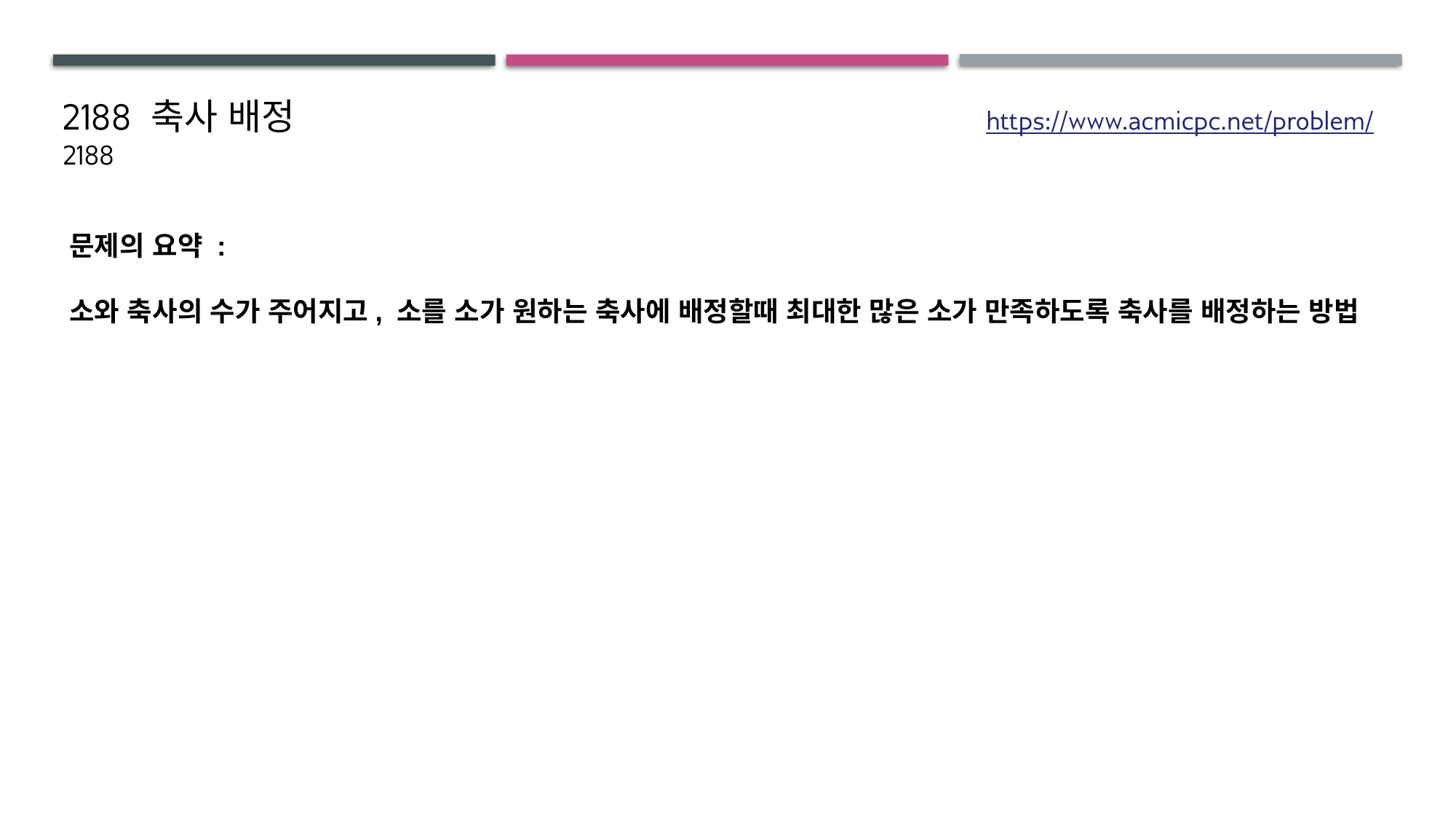

2188 축사 배정                                                                   https://www.acmicpc.net/problem/2188

문제의 요약 :

소와 축사의 수가 주어지고, 소를 소가 원하는 축사에 배정할때 최대한 많은 소가 만족하도록 축사를 배정하는 방법